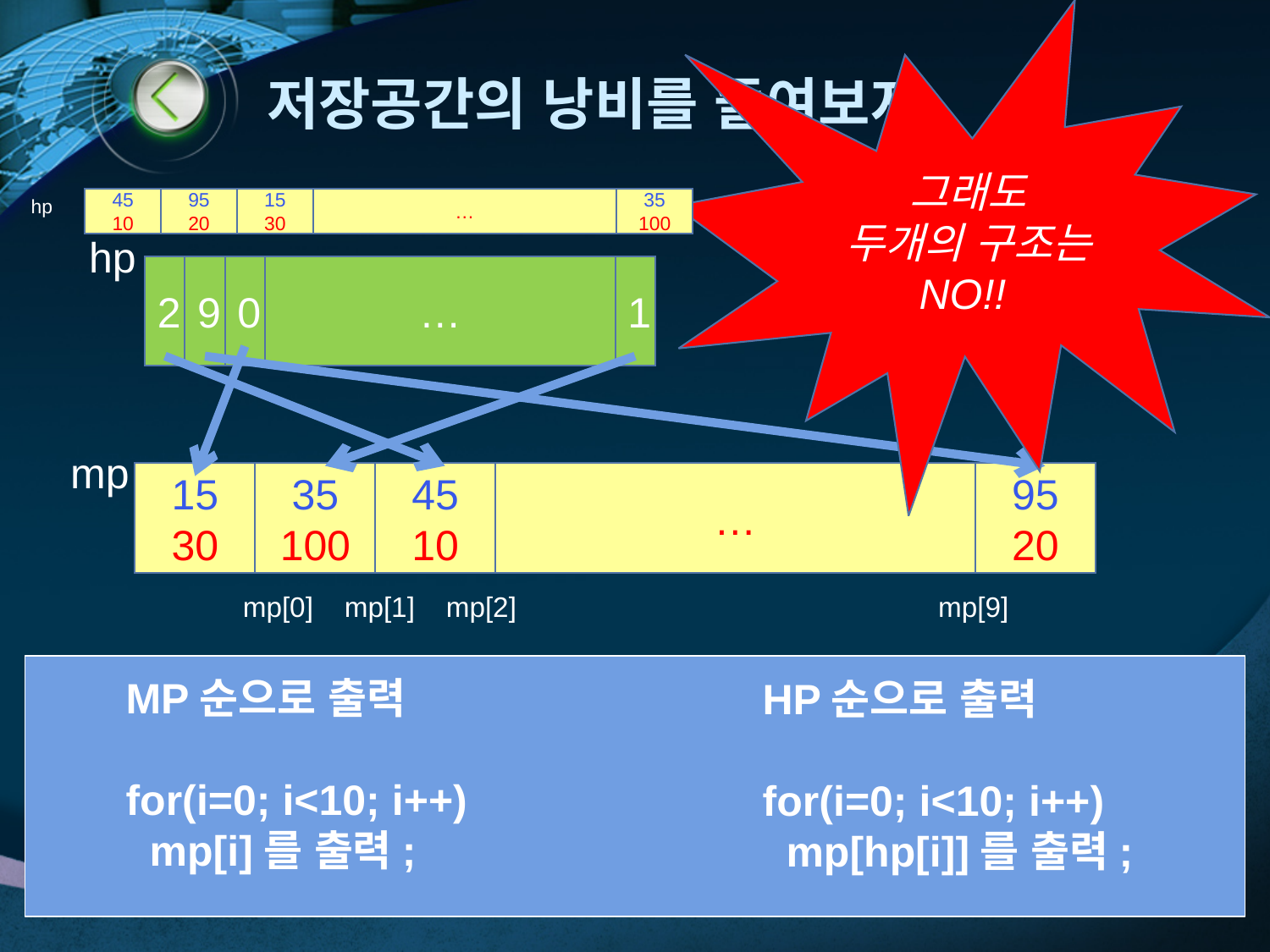

그래도
두개의 구조는
NO!!
# 저장공간의 낭비를 줄여보자.
15
30
45
10
95
20
…
35
100
hp
hp
2
9
0
…
1
mp
15
30
35
100
45
10
…
95
20
mp[0]    mp[1]    mp[2]                                                      mp[9]

MP순으로 출력

for(i=0; i<10; i++)
  mp[i]를 출력;
HP순으로 출력

for(i=0; i<10; i++)
  mp[hp[i]]를 출력;